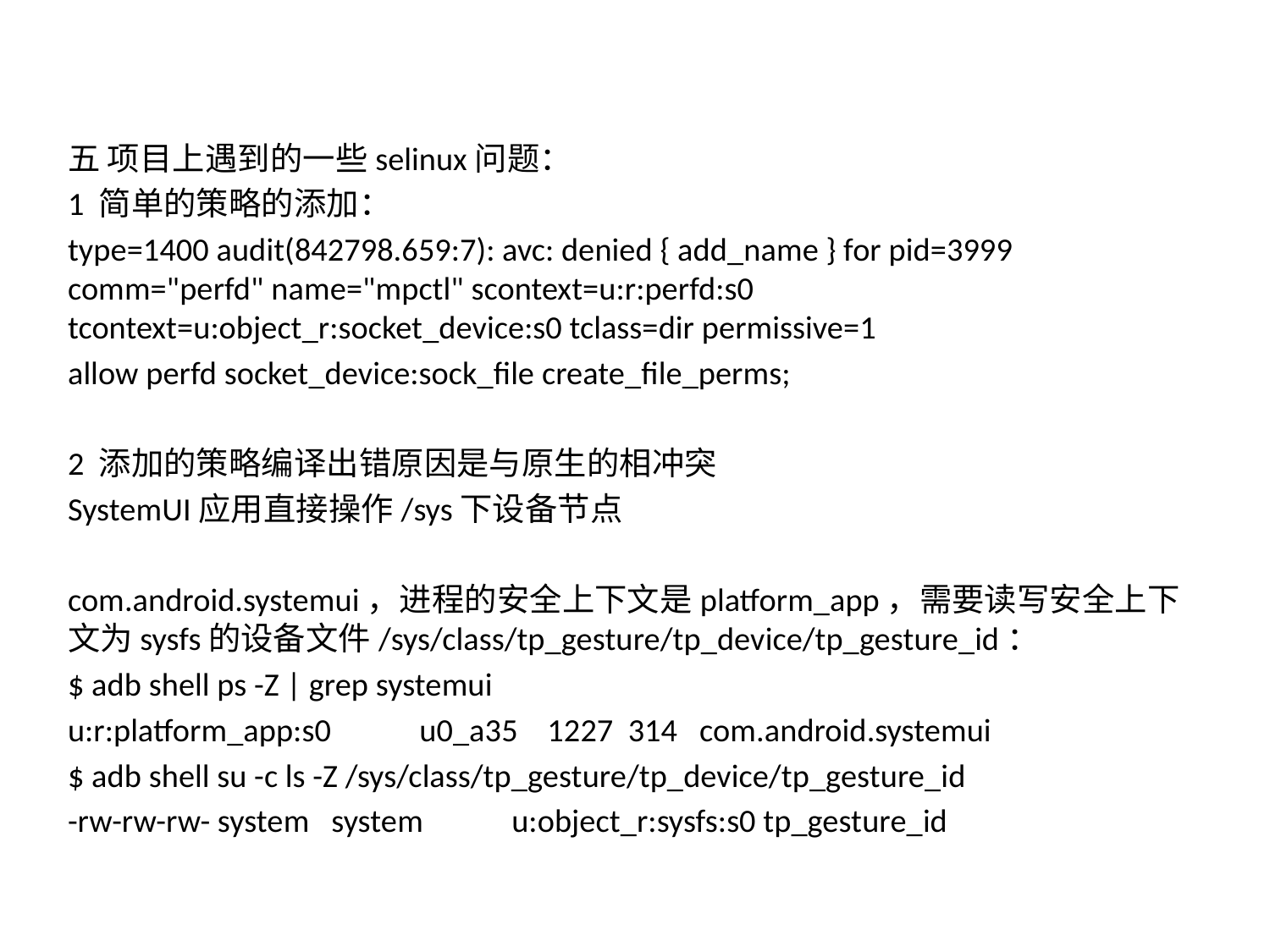

五 项目上遇到的一些selinux问题：
1 简单的策略的添加：
type=1400 audit(842798.659:7): avc: denied { add_name } for pid=3999 comm="perfd" name="mpctl" scontext=u:r:perfd:s0 tcontext=u:object_r:socket_device:s0 tclass=dir permissive=1
allow perfd socket_device:sock_file create_file_perms;

2 添加的策略编译出错原因是与原生的相冲突
SystemUI应用直接操作/sys下设备节点

com.android.systemui，进程的安全上下文是platform_app，需要读写安全上下文为sysfs的设备文件/sys/class/tp_gesture/tp_device/tp_gesture_id：
$ adb shell ps -Z | grep systemui
u:r:platform_app:s0            u0_a35    1227  314   com.android.systemui
$ adb shell su -c ls -Z /sys/class/tp_gesture/tp_device/tp_gesture_id
-rw-rw-rw- system   system            u:object_r:sysfs:s0 tp_gesture_id